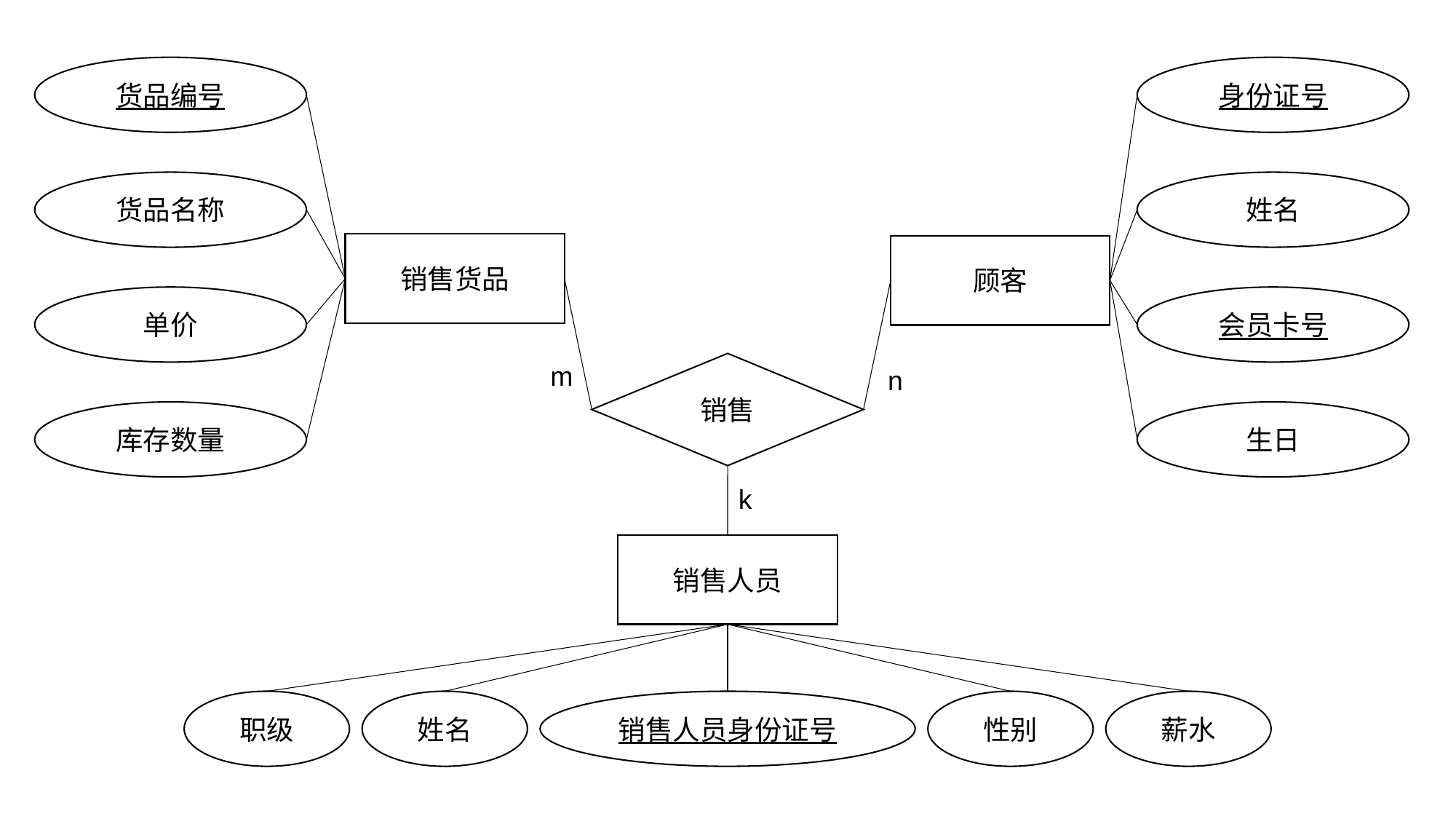

货品编号
身份证号
货品名称
姓名
销售货品
顾客
单价
会员卡号
m
销售
n
库存数量
生日
k
销售人员
职级
姓名
销售人员身份证号
性别
薪水